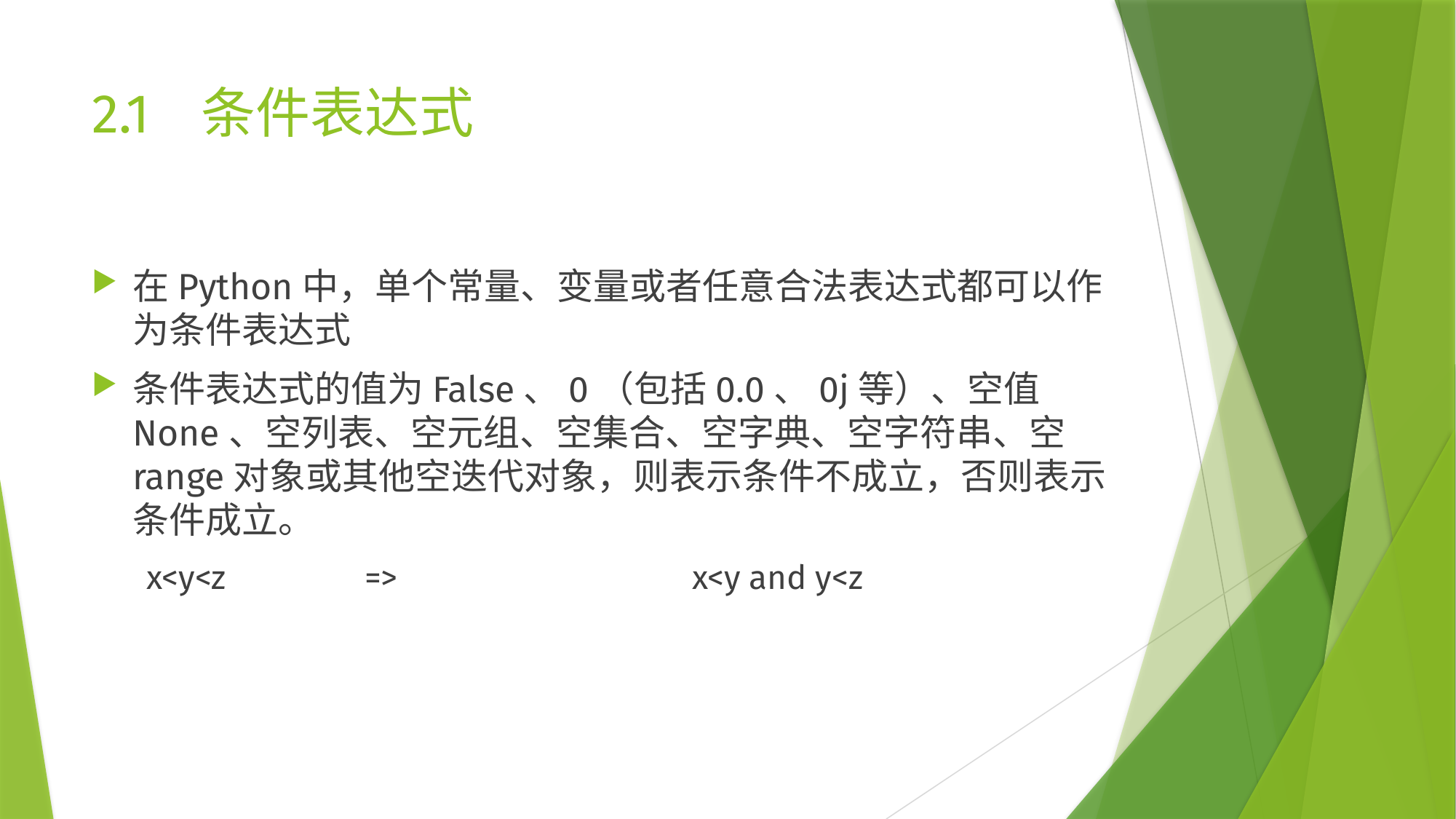

# 2.1	条件表达式
在Python中，单个常量、变量或者任意合法表达式都可以作为条件表达式
条件表达式的值为False、0（包括0.0、0j等）、空值None、空列表、空元组、空集合、空字典、空字符串、空range对象或其他空迭代对象，则表示条件不成立，否则表示条件成立。
x<y<z		=>			x<y and y<z